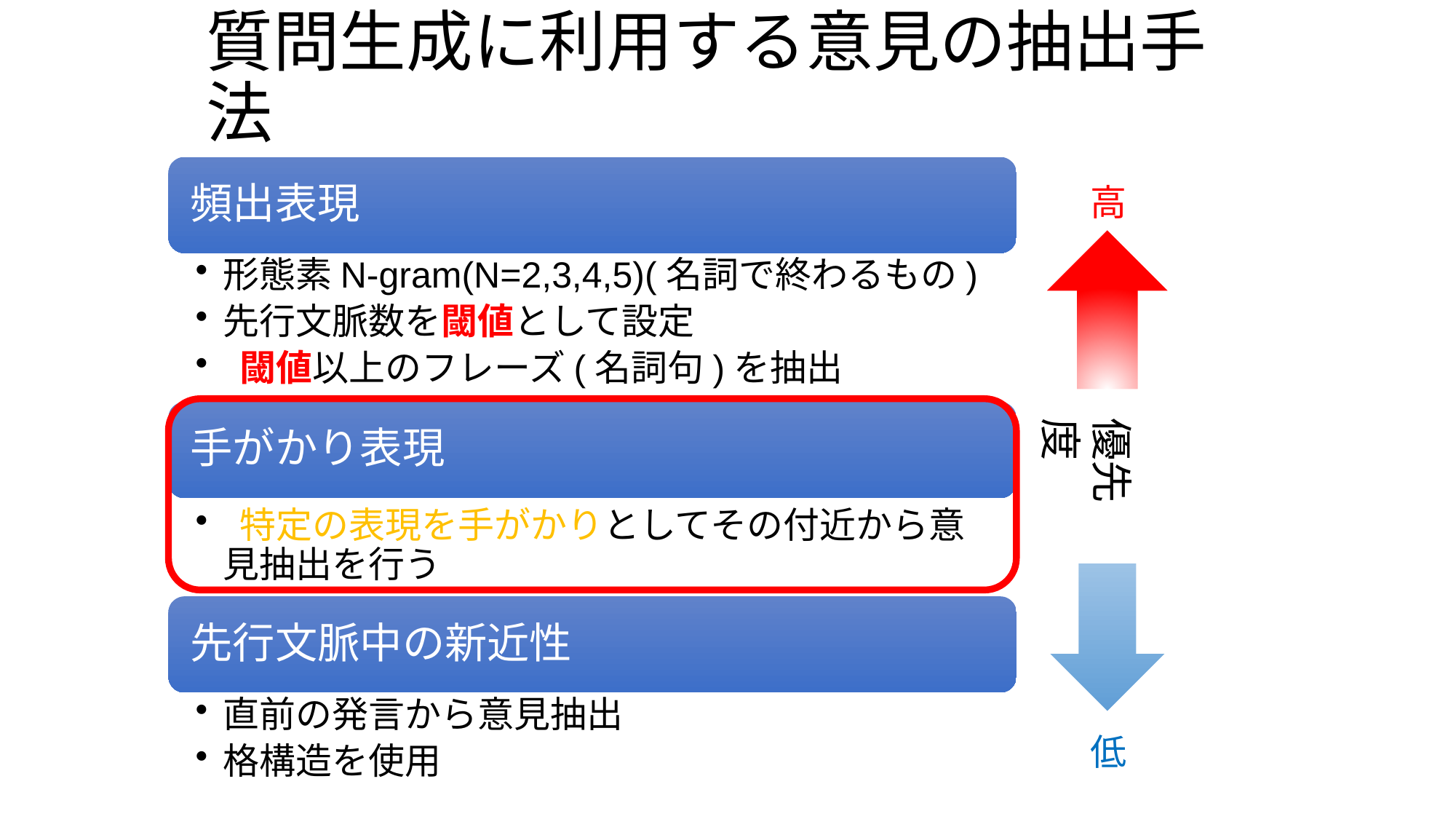

# 質問生成に利用する意見の抽出手法
頻出表現
形態素N-gram(N=2,3,4,5)(名詞で終わるもの)
先行文脈数を閾値として設定
 閾値以上のフレーズ(名詞句)を抽出
手がかり表現
 特定の表現を手がかりとしてその付近から意見抽出を行う
先行文脈中の新近性
直前の発言から意見抽出
格構造を使用
高

優先度

低